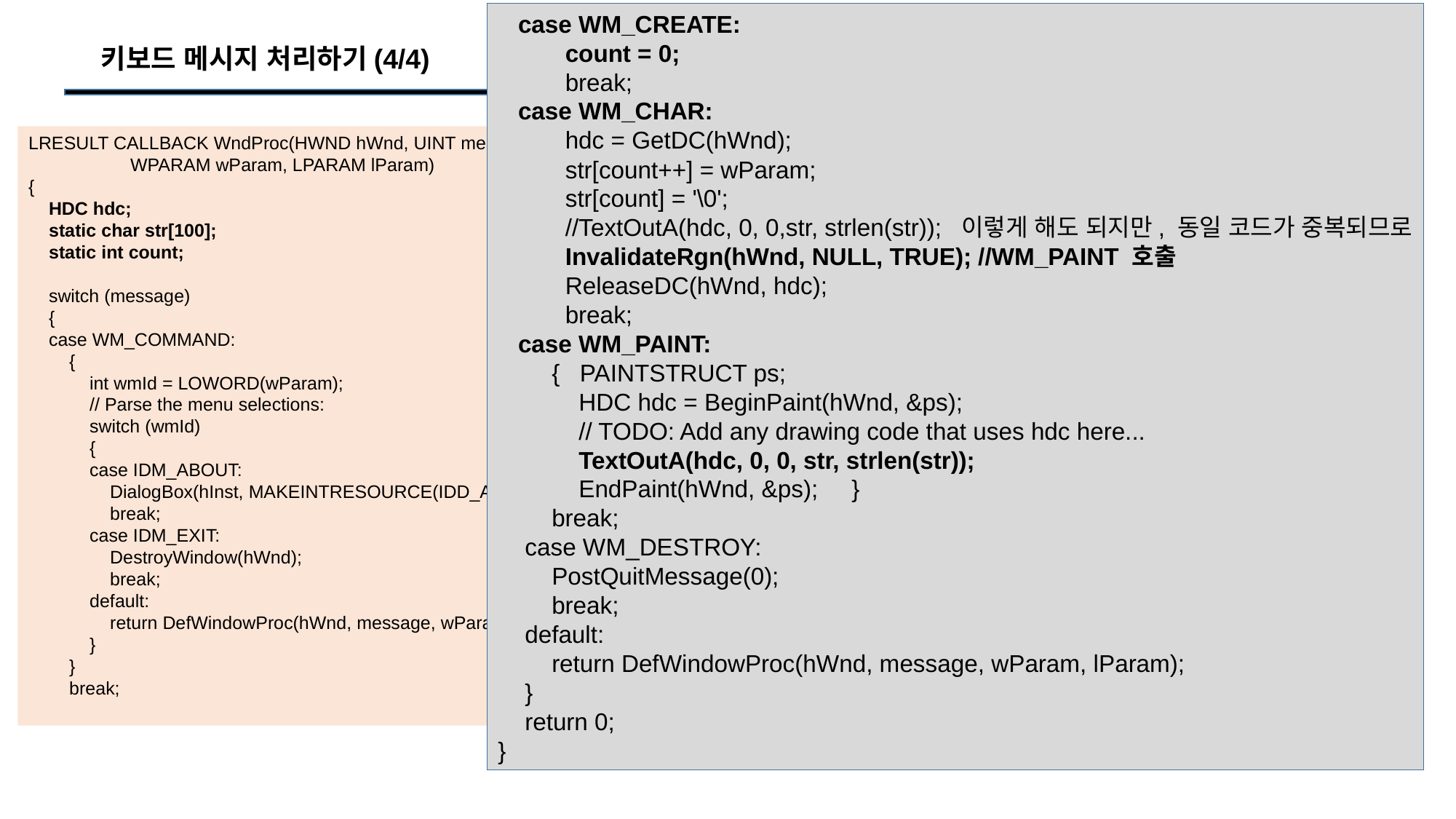

case WM_CREATE:
          count = 0;
          break;
   case WM_CHAR:
          hdc = GetDC(hWnd);
          str[count++] = wParam;
          str[count] = '\0';
          //TextOutA(hdc, 0, 0,str, strlen(str));  이렇게 해도 되지만, 동일 코드가 중복되므로
          InvalidateRgn(hWnd, NULL, TRUE); //WM_PAINT 호출
          ReleaseDC(hWnd, hdc);
          break;
   case WM_PAINT:
        {   PAINTSTRUCT ps;
            HDC hdc = BeginPaint(hWnd, &ps);
            // TODO: Add any drawing code that uses hdc here...
            TextOutA(hdc, 0, 0, str, strlen(str));
            EndPaint(hWnd, &ps);     }
        break;
    case WM_DESTROY:
        PostQuitMessage(0);
        break;
    default:
        return DefWindowProc(hWnd, message, wParam, lParam);
    }
    return 0;
}
키보드 메시지 처리하기(4/4)

LRESULT CALLBACK WndProc(HWND hWnd, UINT message,
                    WPARAM wParam, LPARAM lParam)
{
    HDC hdc;
    static char str[100];
    static int count;

    switch (message)
    {
    case WM_COMMAND:
        {
            int wmId = LOWORD(wParam);
            // Parse the menu selections:
            switch (wmId)
            {
            case IDM_ABOUT:
                DialogBox(hInst, MAKEINTRESOURCE(IDD_ABOUTBOX), hWnd, About);
                break;
            case IDM_EXIT:
                DestroyWindow(hWnd);
                break;
            default:
                return DefWindowProc(hWnd, message, wParam, lParam);
            }
        }
        break;